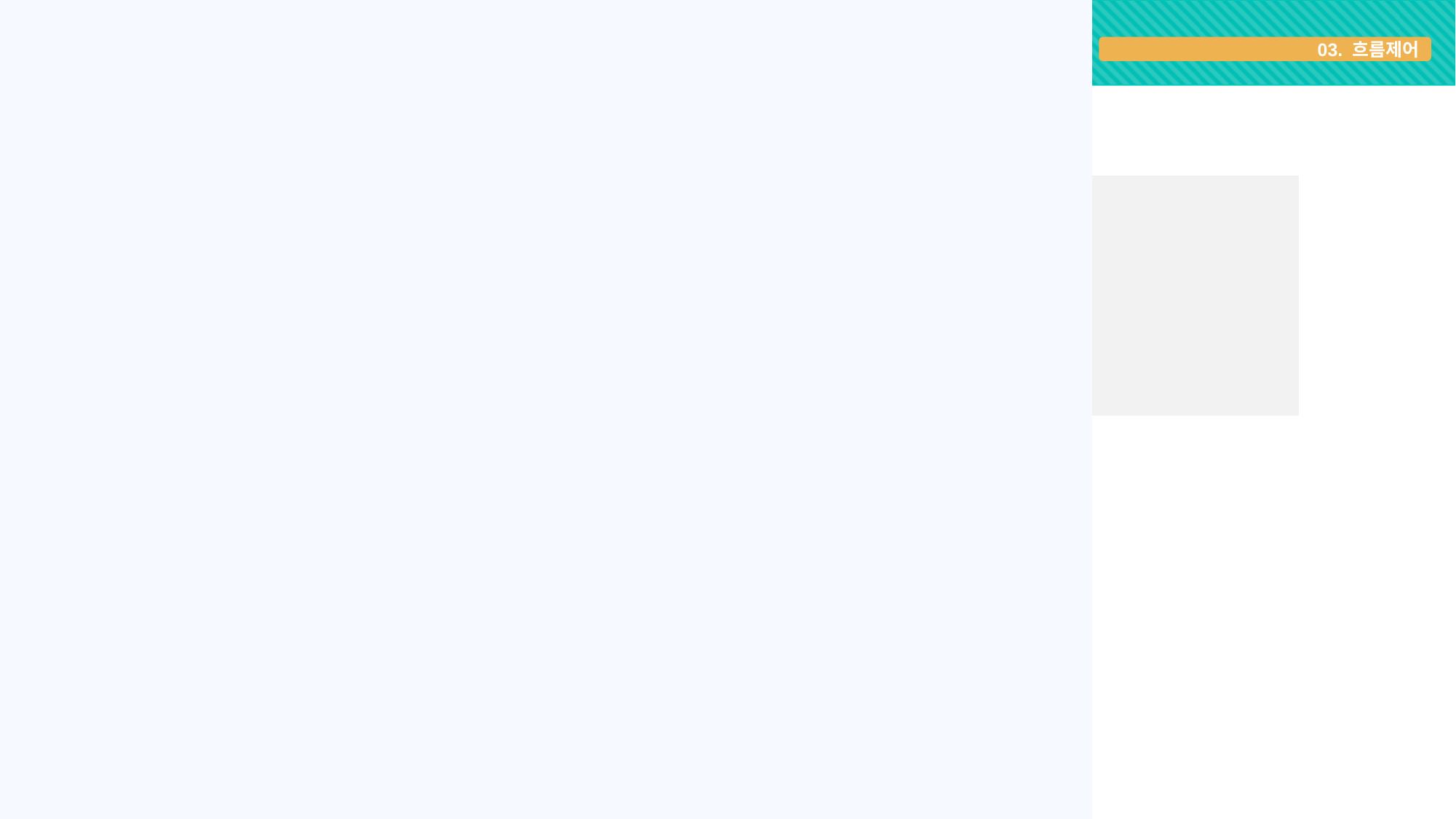

# else if
03. 흐름제어
여러 개의 조건식이 필요 할 경우 사용
if (exp1) {
	<exp1 ”참” 일 경우 수행 문장>
} else if (exp2) {
	<exp2 ”참” 일 경우 수행 문장>
} else {
	 <exp1 및 exp2 모두 “거짓” 일 경우 수행 문장>
}